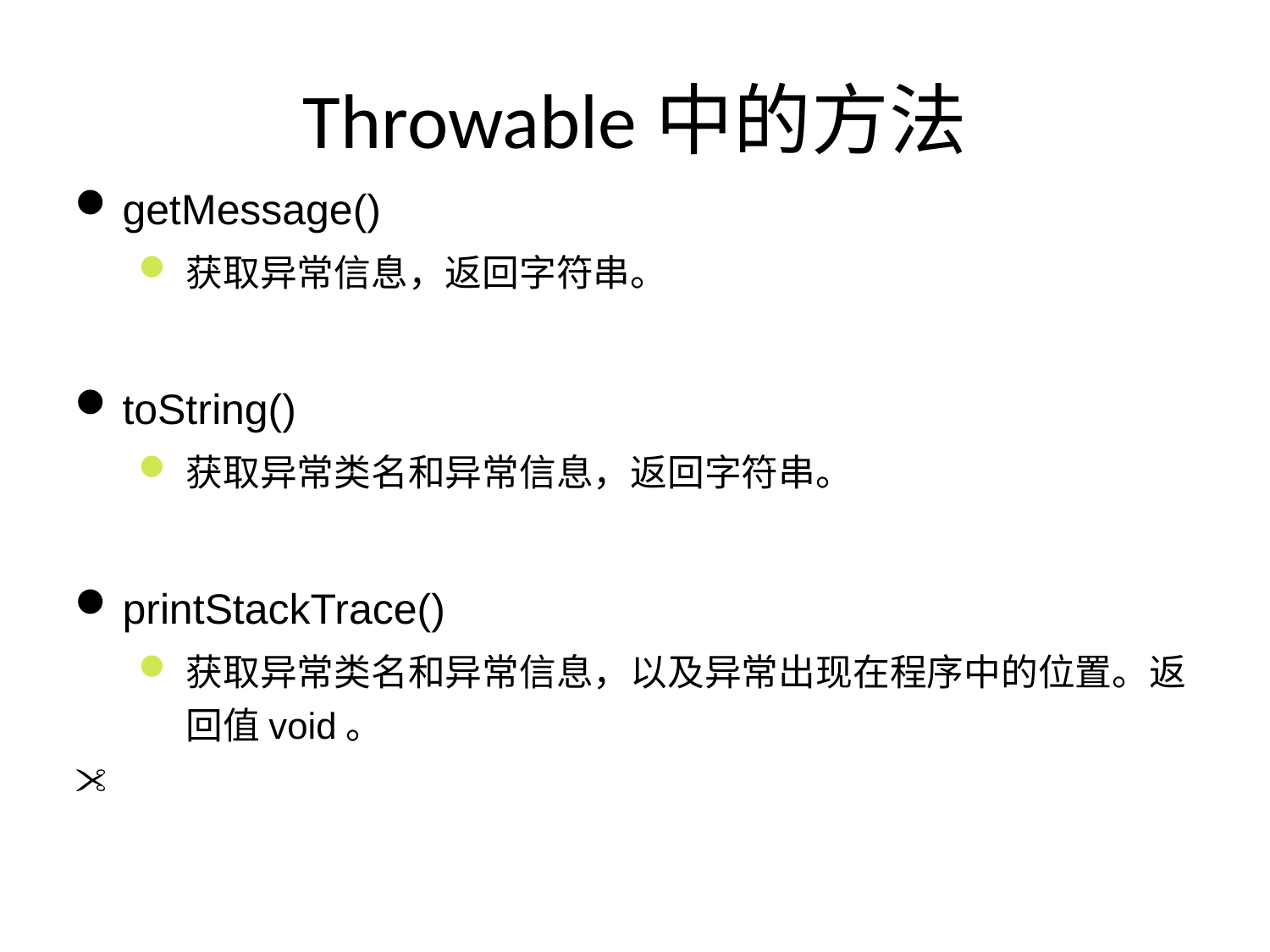

# Throwable中的方法
getMessage()
获取异常信息，返回字符串。

toString()
获取异常类名和异常信息，返回字符串。

printStackTrace()
获取异常类名和异常信息，以及异常出现在程序中的位置。返回值void。